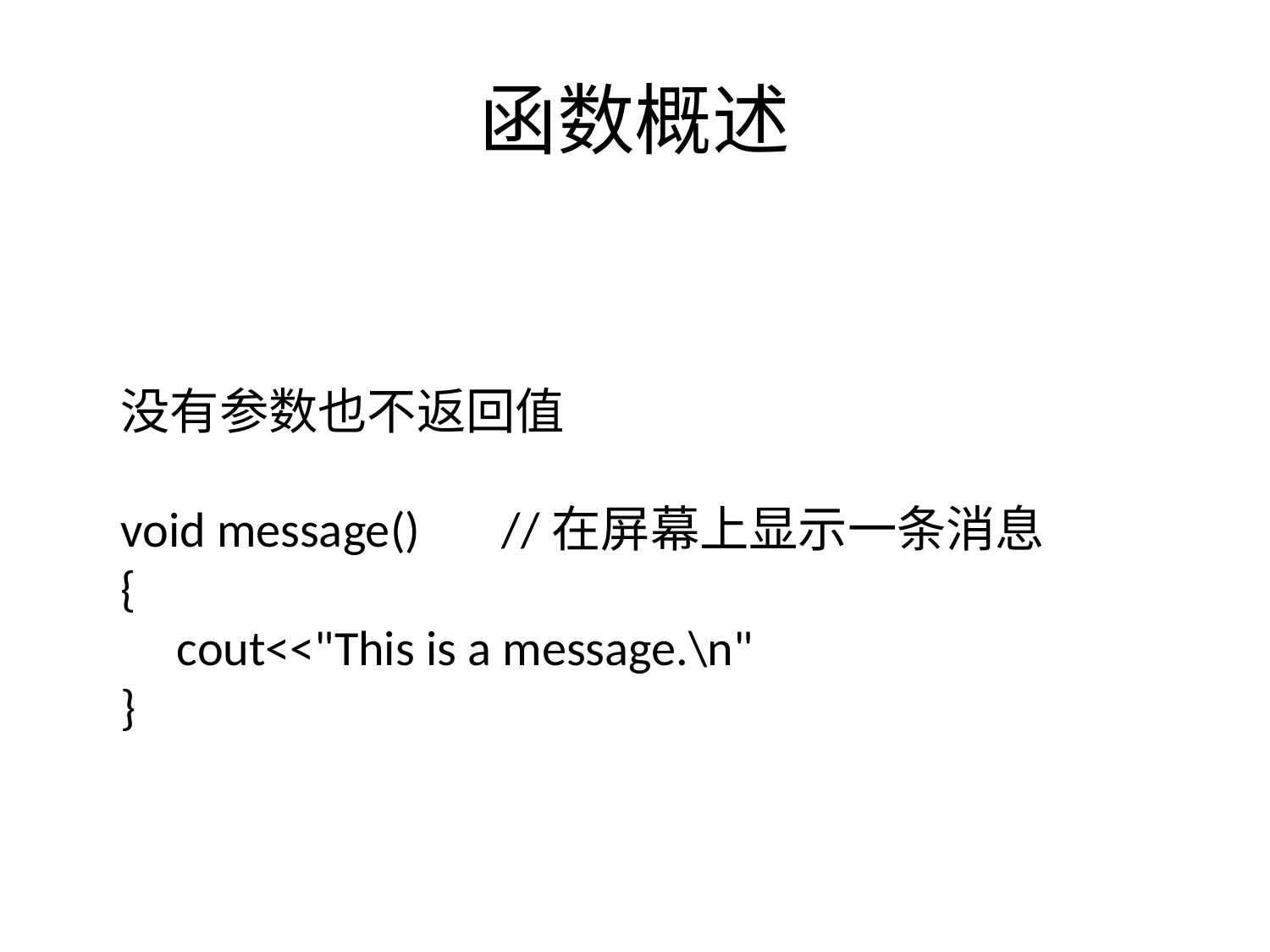

# 函数概述
没有参数也不返回值

void message()	//在屏幕上显示一条消息
{
     cout<<"This is a message.\n"
}